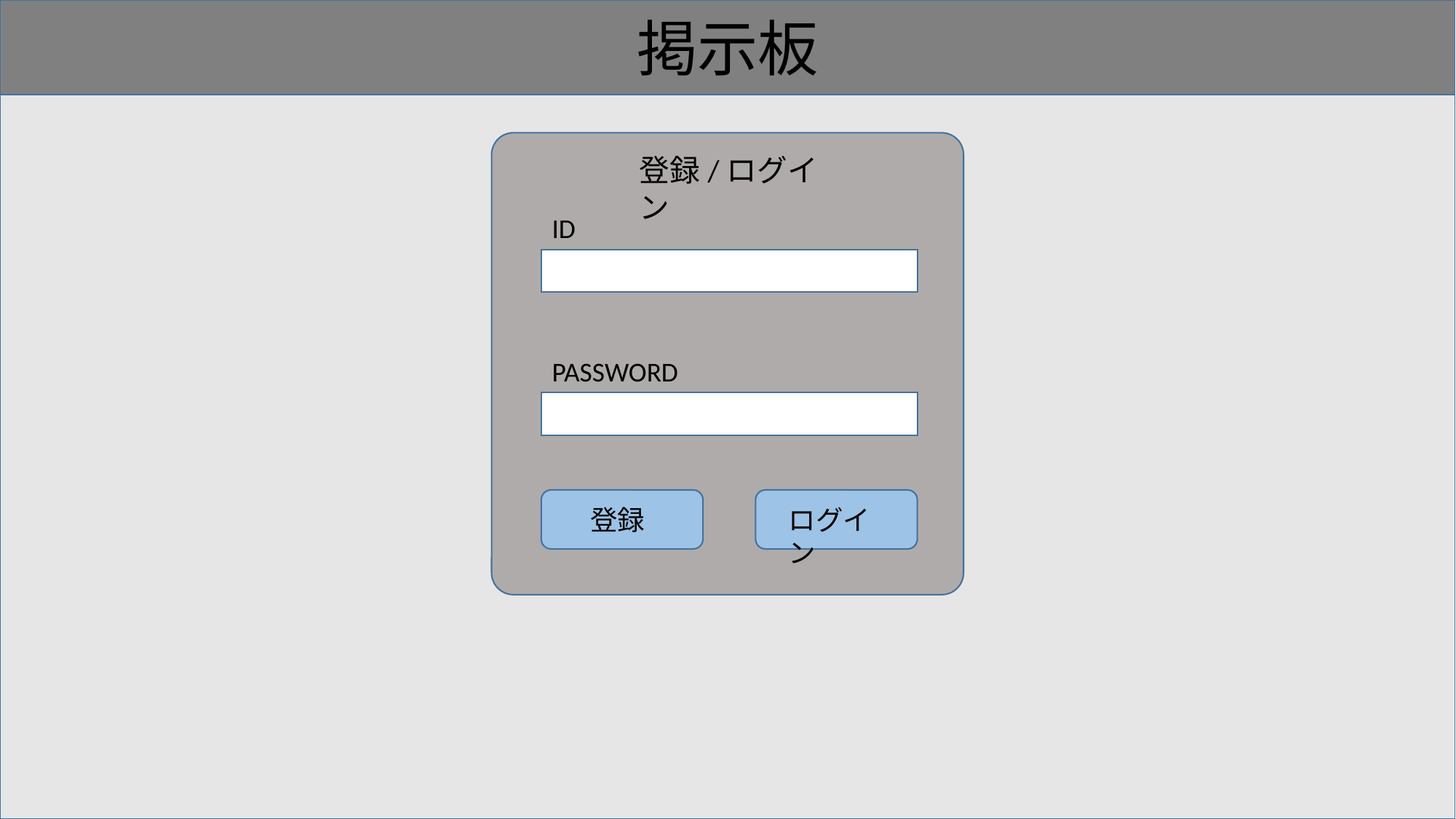

掲示板
登録・ログイン画面

登録/ログイン
ID

PASSWORD

登録
ログイン